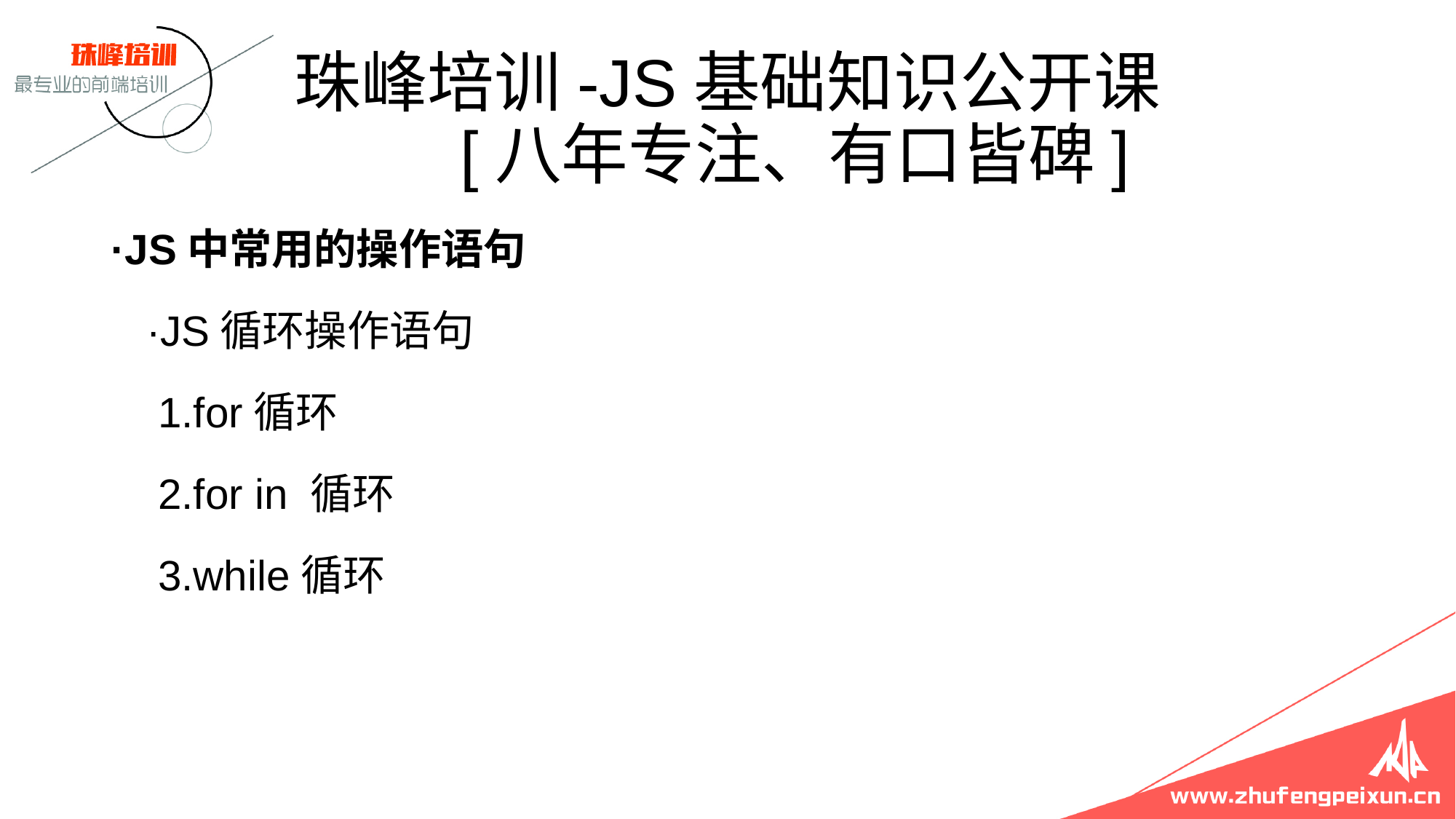

# 珠峰培训-JS基础知识公开课 [八年专注、有口皆碑]
·JS中常用的操作语句
   ·JS循环操作语句
    1.for循环
    2.for in 循环
    3.while循环